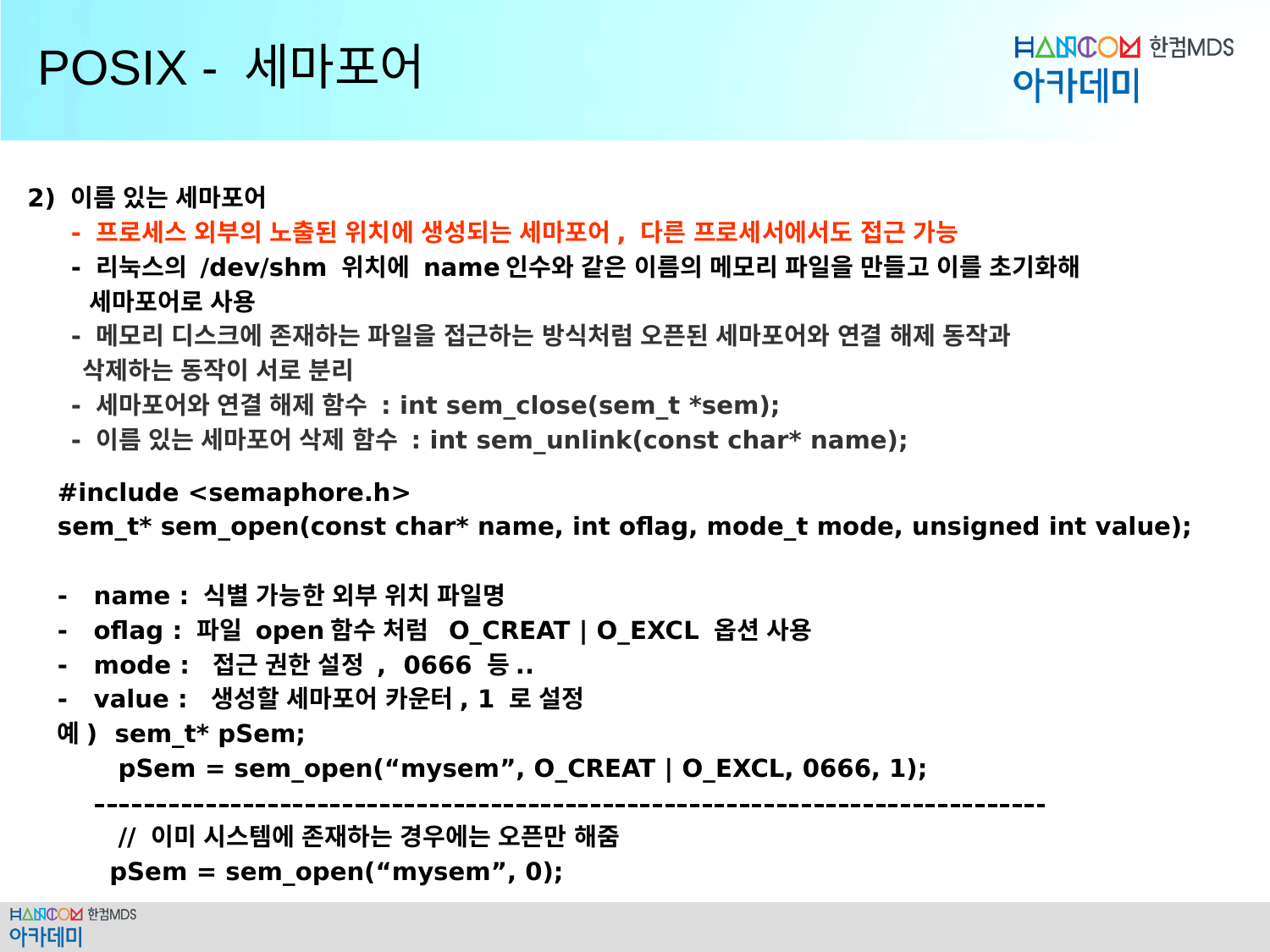

# POSIX - 세마포어
2) 이름 있는 세마포어
     - 프로세스 외부의 노출된 위치에 생성되는 세마포어, 다른 프로세서에서도 접근 가능
     - 리눅스의 /dev/shm 위치에 name인수와 같은 이름의 메모리 파일을 만들고 이를 초기화해
        세마포어로 사용
     - 메모리 디스크에 존재하는 파일을 접근하는 방식처럼 오픈된 세마포어와 연결 해제 동작과
       삭제하는 동작이 서로 분리
     - 세마포어와 연결 해제 함수 : int sem_close(sem_t *sem);
     - 이름 있는 세마포어 삭제 함수 : int sem_unlink(const char* name);
#include <semaphore.h>
sem_t* sem_open(const char* name, int oflag, mode_t mode, unsigned int value);

-   name : 식별 가능한 외부 위치 파일명
-   oflag : 파일 open함수 처럼  O_CREAT | O_EXCL 옵션 사용
-   mode :  접근 권한 설정 ,  0666 등..
-   value :  생성할 세마포어 카운터, 1 로 설정
예)  sem_t* pSem;
       pSem = sem_open(“mysem”, O_CREAT | O_EXCL, 0666, 1);

       // 이미 시스템에 존재하는 경우에는 오픈만 해줌
      pSem = sem_open(“mysem”, 0);